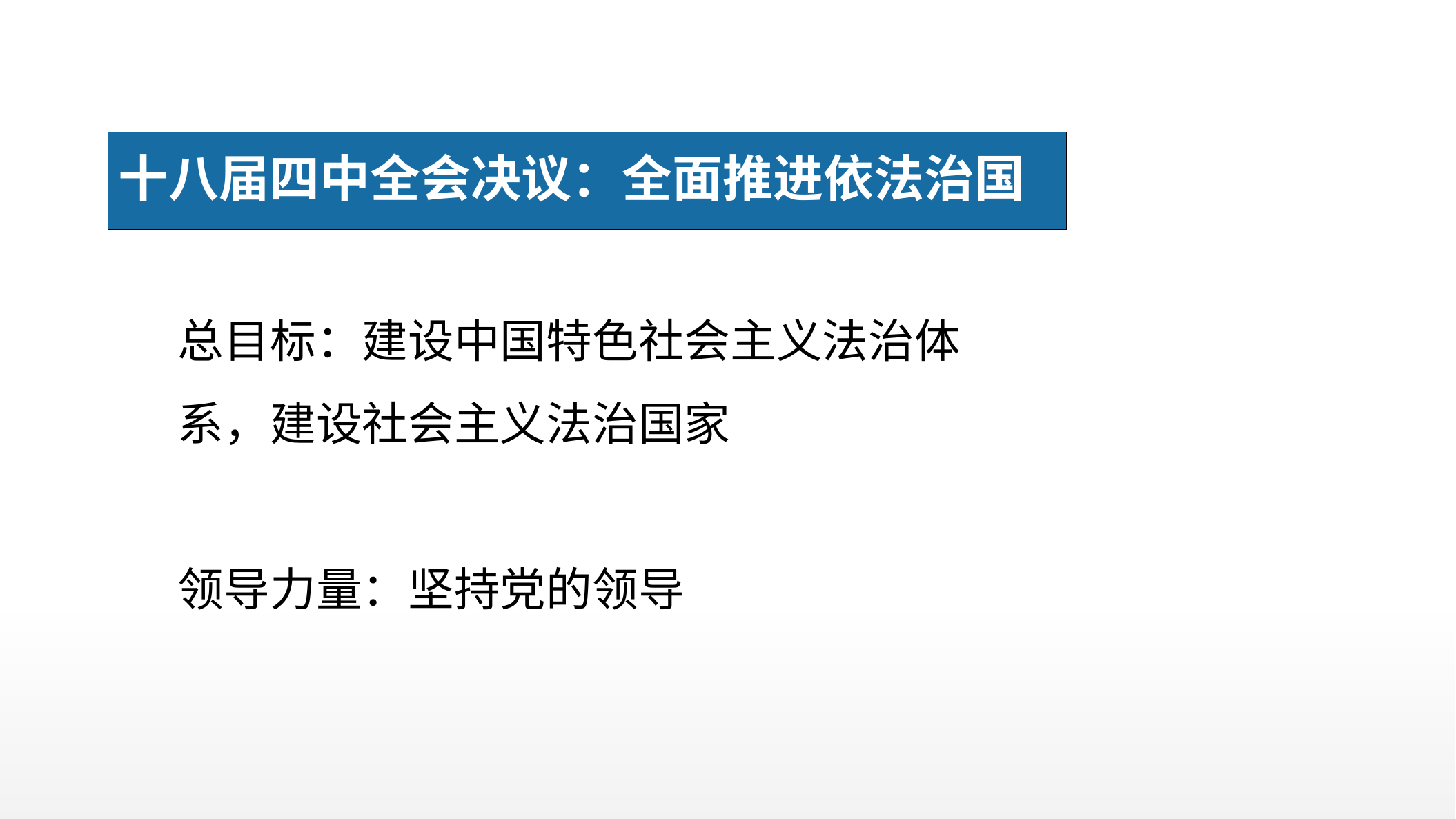

十八届四中全会决议：全面推进依法治国
总目标：建设中国特色社会主义法治体系，建设社会主义法治国家

领导力量：坚持党的领导